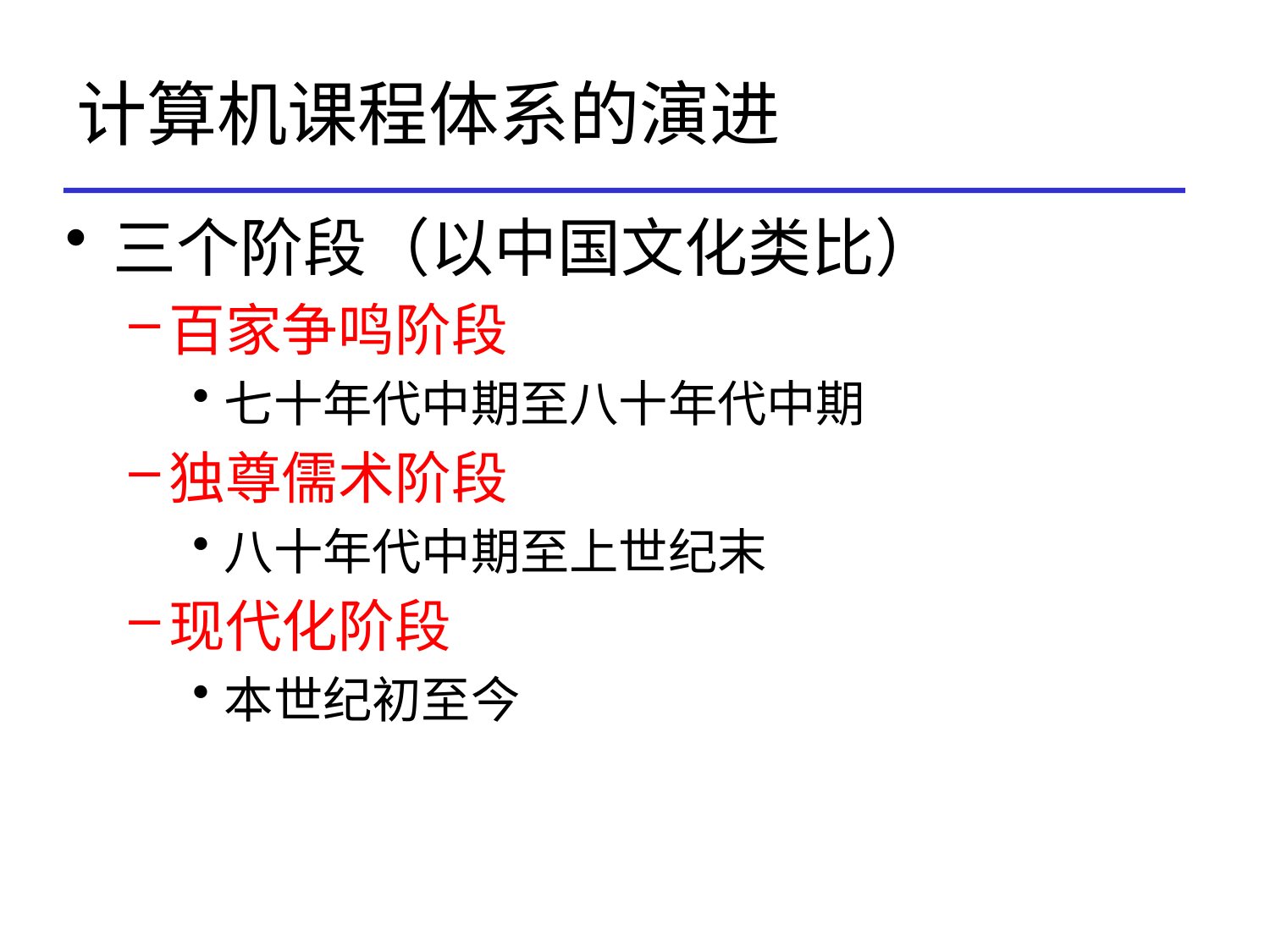

# 计算机课程体系的演进
三个阶段（以中国文化类比）
百家争鸣阶段
七十年代中期至八十年代中期
独尊儒术阶段
八十年代中期至上世纪末
现代化阶段
本世纪初至今